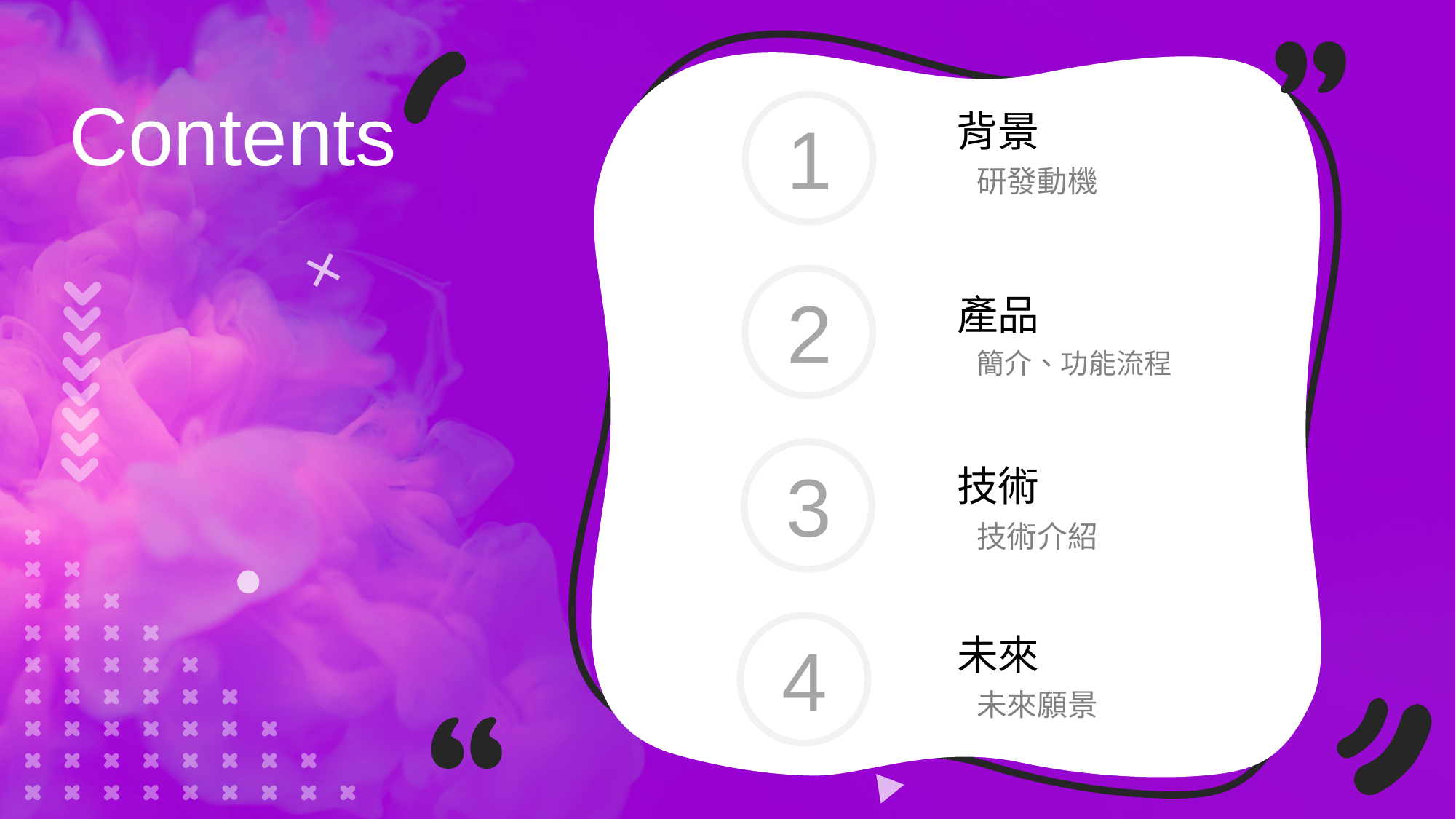

Contents

1
背景
研發動機

2
產品
簡介、功能流程

3
技術
技術介紹

4
未來
未來願景